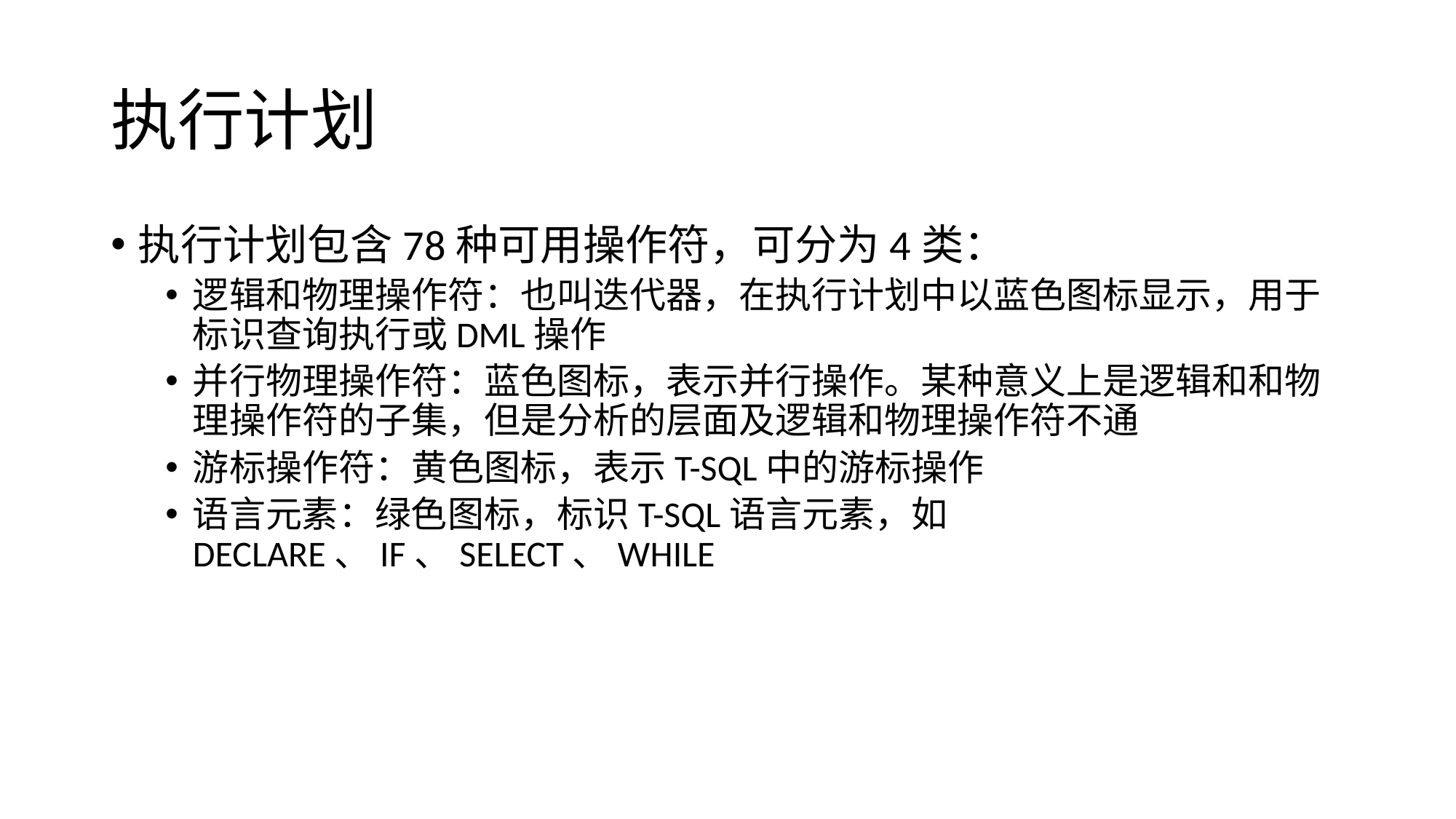

# 执行计划
执行计划包含78种可用操作符，可分为4类：
逻辑和物理操作符：也叫迭代器，在执行计划中以蓝色图标显示，用于标识查询执行或DML操作
并行物理操作符：蓝色图标，表示并行操作。某种意义上是逻辑和和物理操作符的子集，但是分析的层面及逻辑和物理操作符不通
游标操作符：黄色图标，表示T-SQL中的游标操作
语言元素：绿色图标，标识T-SQL语言元素，如DECLARE、IF、SELECT、WHILE